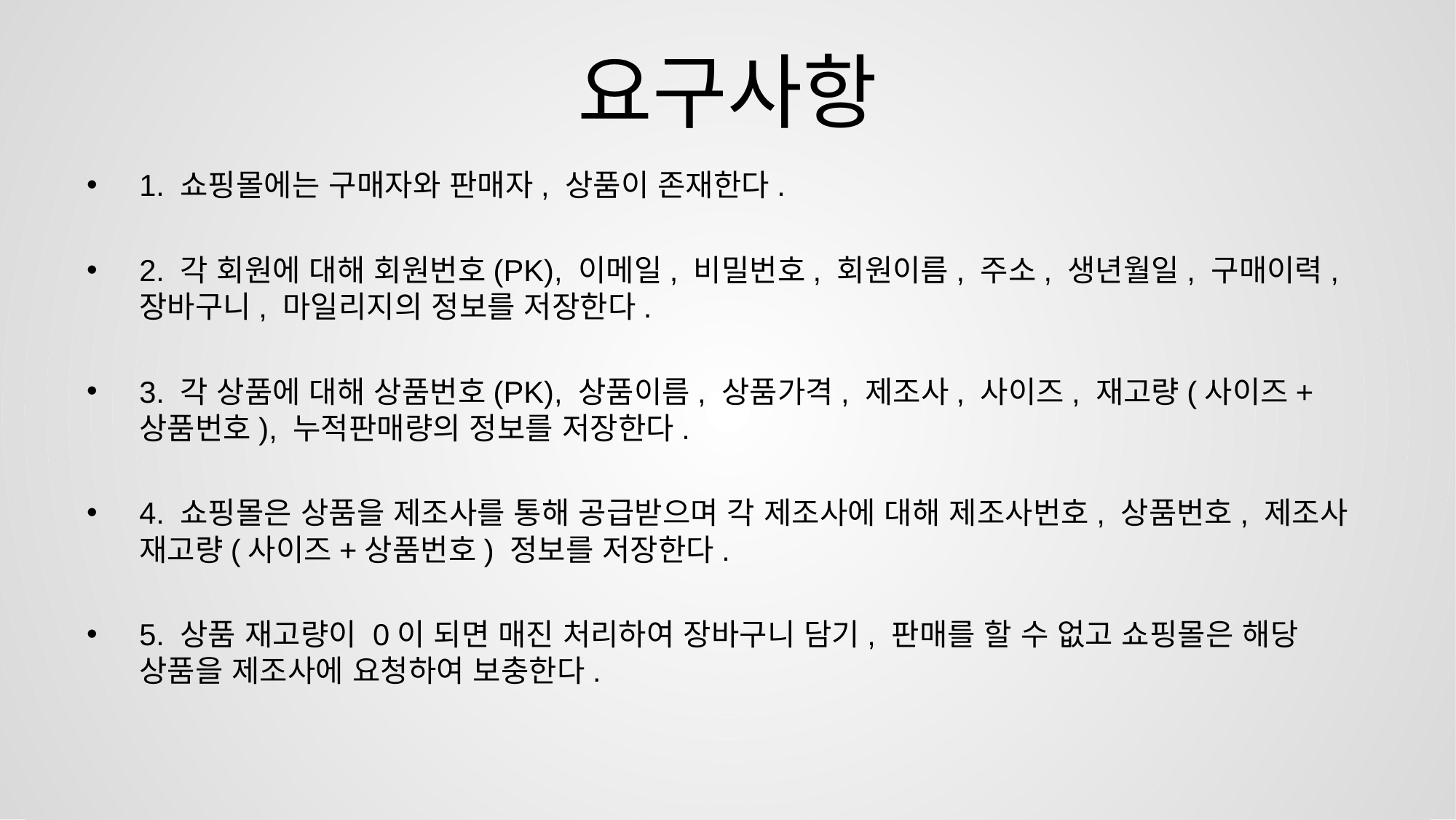

# 요구사항
1. 쇼핑몰에는 구매자와 판매자, 상품이 존재한다.

2. 각 회원에 대해 회원번호(PK), 이메일, 비밀번호, 회원이름, 주소, 생년월일, 구매이력, 장바구니, 마일리지의 정보를 저장한다.

3. 각 상품에 대해 상품번호(PK), 상품이름, 상품가격, 제조사, 사이즈, 재고량(사이즈+상품번호), 누적판매량의 정보를 저장한다.

4. 쇼핑몰은 상품을 제조사를 통해 공급받으며 각 제조사에 대해 제조사번호, 상품번호, 제조사 재고량(사이즈+상품번호) 정보를 저장한다.

5. 상품 재고량이 0이 되면 매진 처리하여 장바구니 담기, 판매를 할 수 없고 쇼핑몰은 해당 상품을 제조사에 요청하여 보충한다.